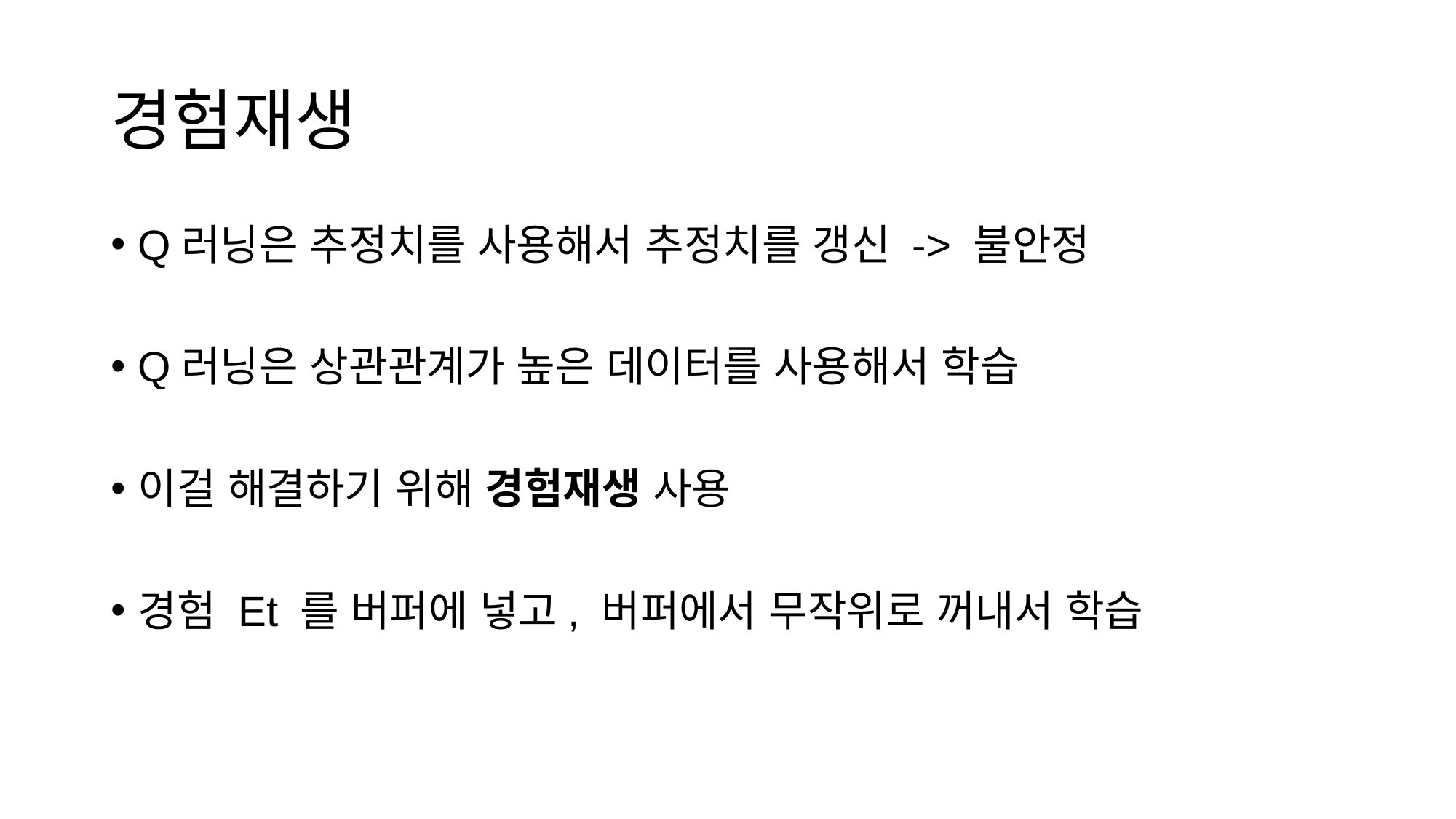

# 경험재생
Q러닝은 추정치를 사용해서 추정치를 갱신 -> 불안정

Q러닝은 상관관계가 높은 데이터를 사용해서 학습

이걸 해결하기 위해 경험재생 사용

경험 Et 를 버퍼에 넣고, 버퍼에서 무작위로 꺼내서 학습